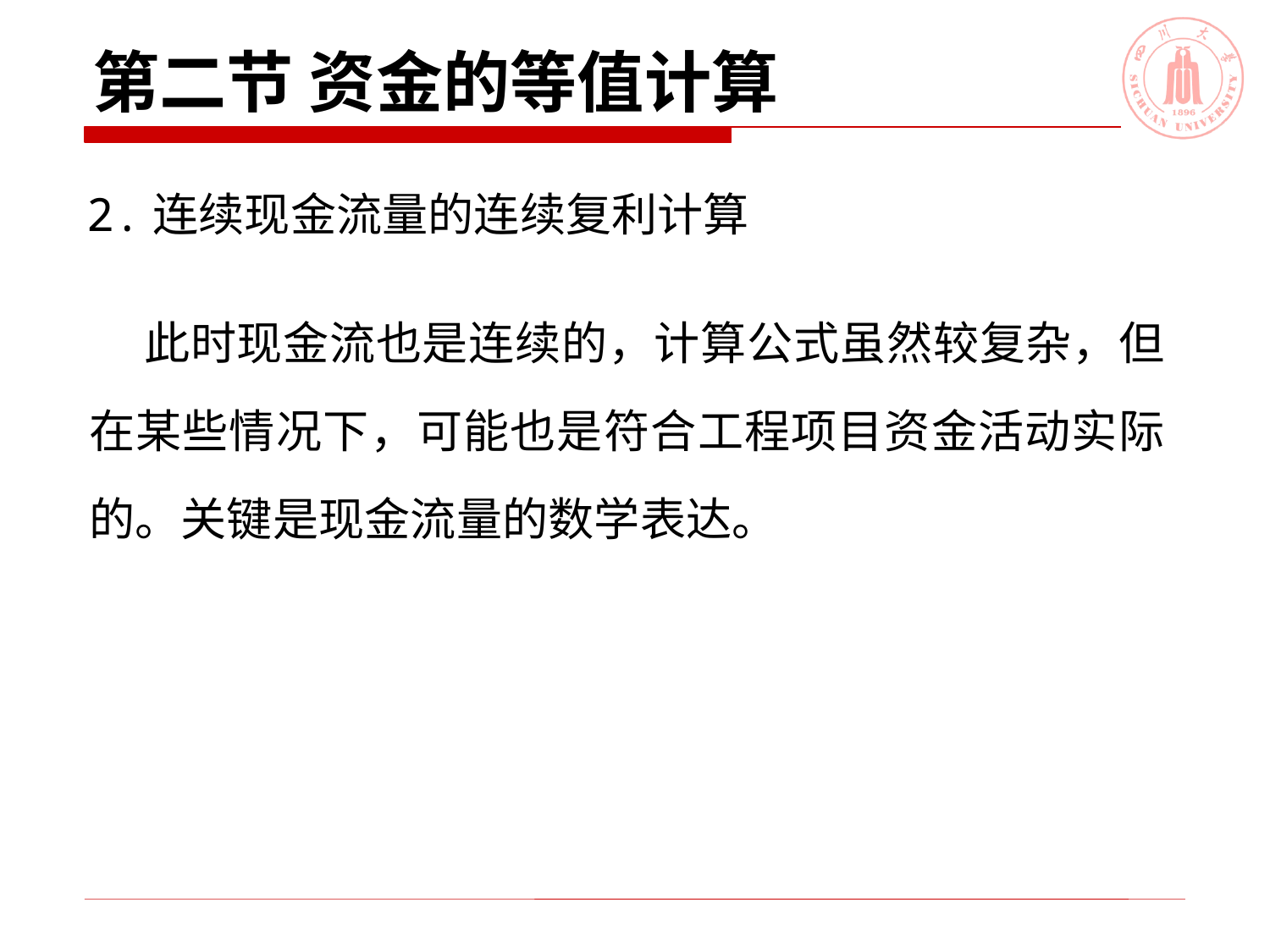

# 第二节 资金的等值计算
2.连续现金流量的连续复利计算
    此时现金流也是连续的，计算公式虽然较复杂，但在某些情况下，可能也是符合工程项目资金活动实际的。关键是现金流量的数学表达。